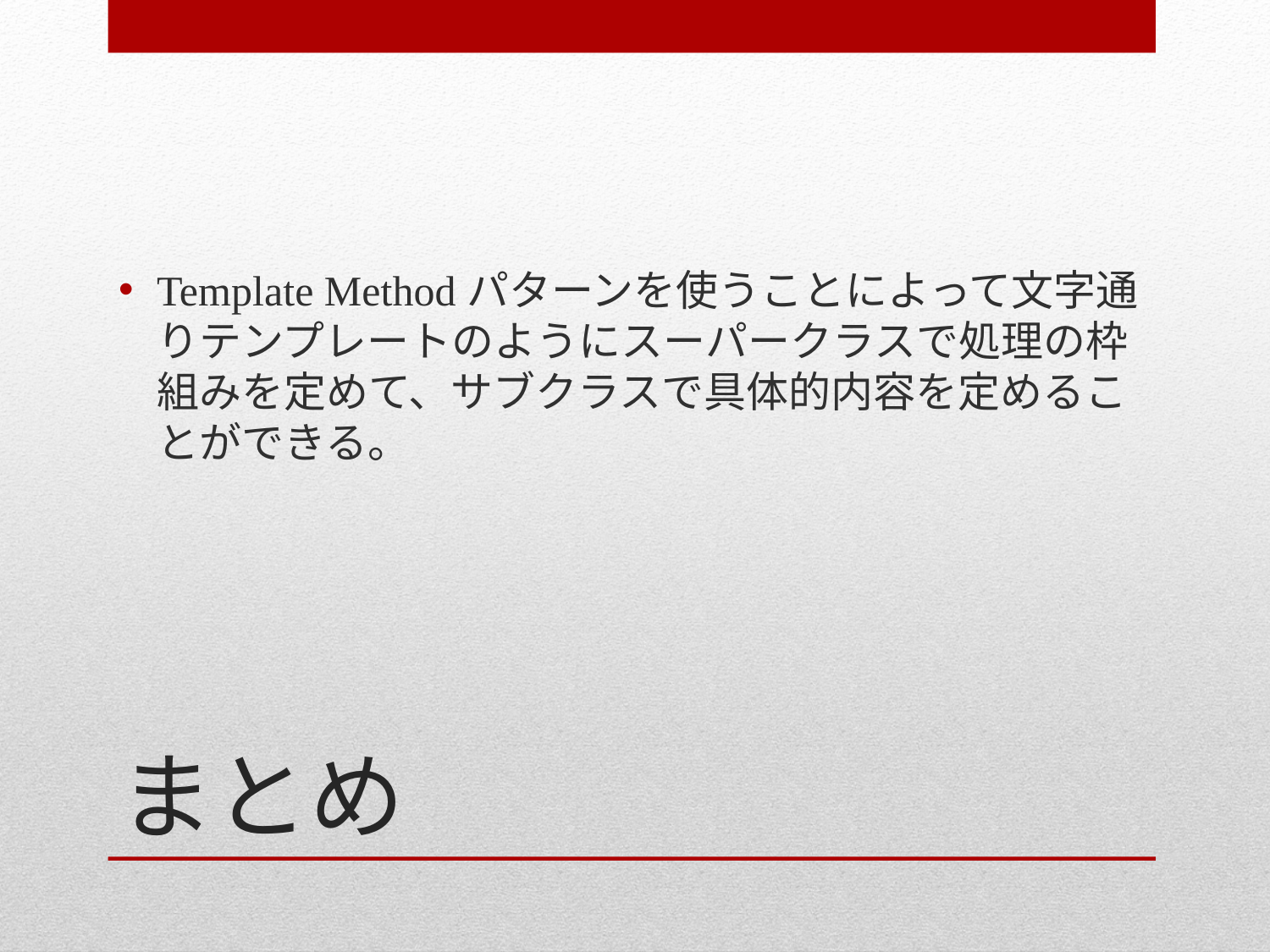

Template Methodパターンを使うことによって文字通りテンプレートのようにスーパークラスで処理の枠組みを定めて、サブクラスで具体的内容を定めることができる。
# まとめ